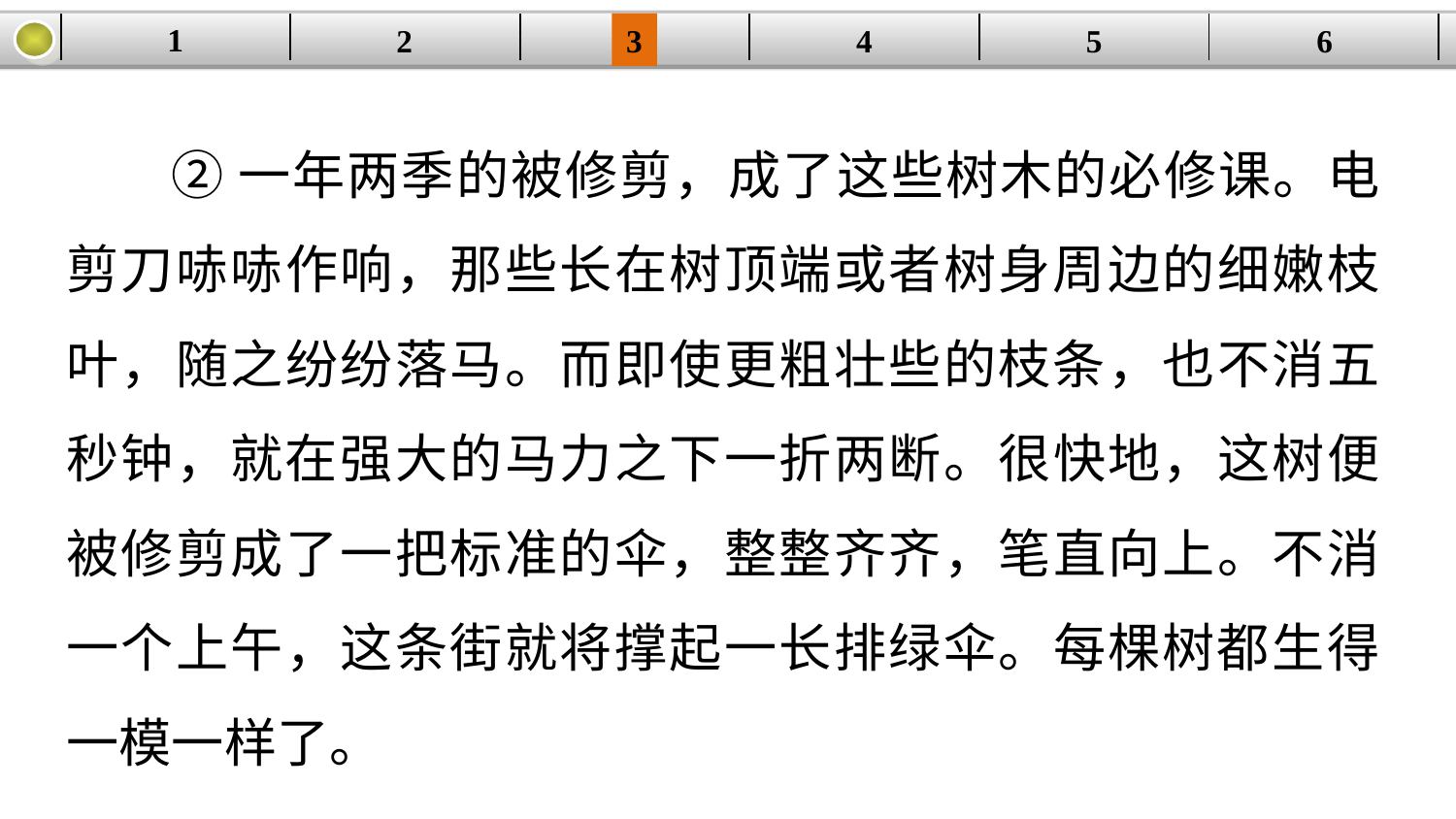

1
2
3
4
|  |  |  |  |  |  |
| --- | --- | --- | --- | --- | --- |
5
6

②一年两季的被修剪，成了这些树木的必修课。电剪刀哧哧作响，那些长在树顶端或者树身周边的细嫩枝叶，随之纷纷落马。而即使更粗壮些的枝条，也不消五秒钟，就在强大的马力之下一折两断。很快地，这树便被修剪成了一把标准的伞，整整齐齐，笔直向上。不消一个上午，这条街就将撑起一长排绿伞。每棵树都生得一模一样了。